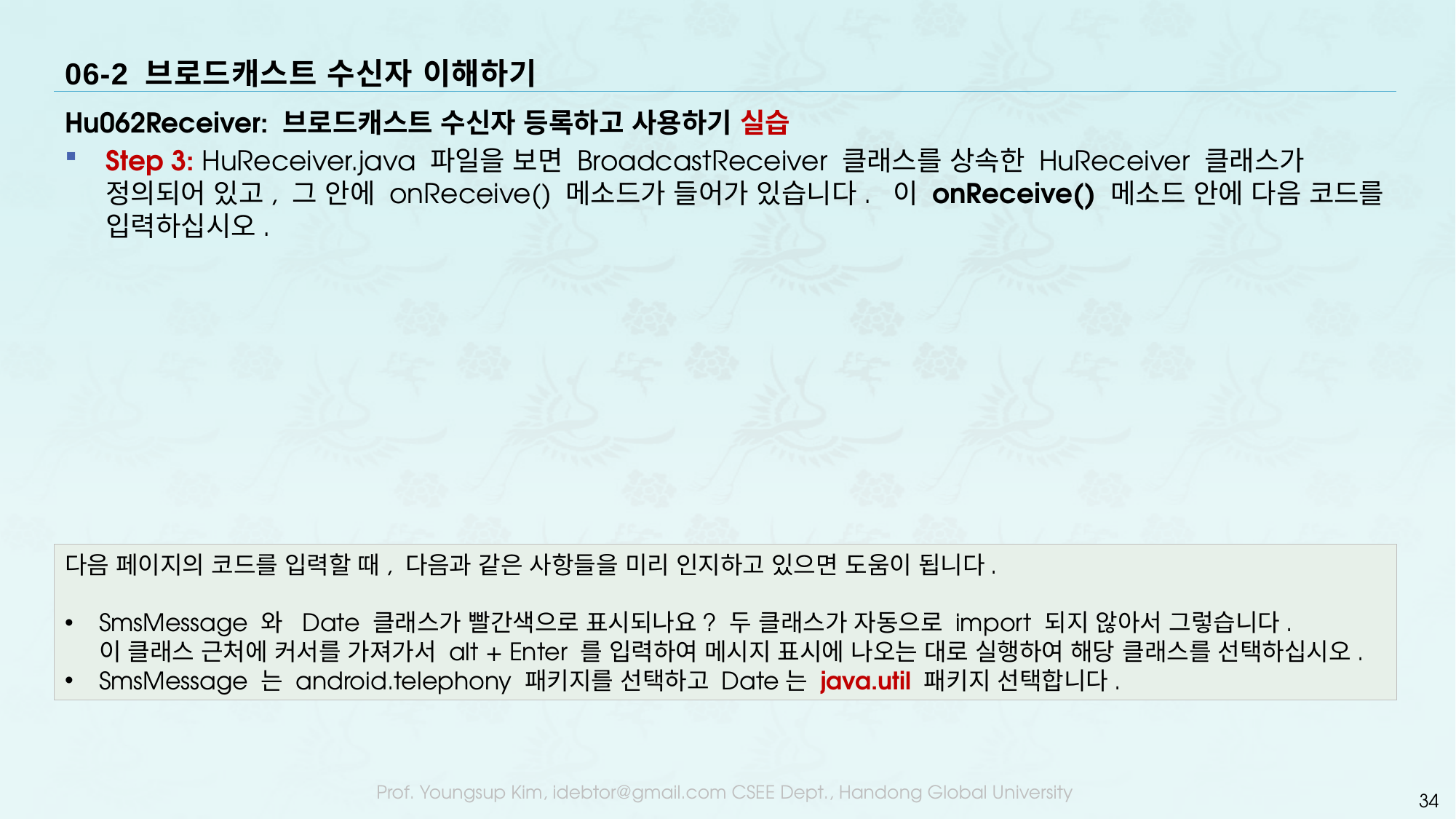

# 06-2 브로드캐스트 수신자 이해하기
Hu062Receiver: 브로드캐스트 수신자 등록하고 사용하기 실습
Step 3: HuReceiver.java 파일을 보면 BroadcastReceiver 클래스를 상속한 HuReceiver 클래스가 정의되어 있고, 그 안에 onReceive() 메소드가 들어가 있습니다.  이 onReceive() 메소드 안에 다음 코드를 입력하십시오.
다음 페이지의 코드를 입력할 때, 다음과 같은 사항들을 미리 인지하고 있으면 도움이 됩니다.

SmsMessage 와  Date 클래스가 빨간색으로 표시되나요? 두 클래스가 자동으로 import 되지 않아서 그렇습니다.
이 클래스 근처에 커서를 가져가서 alt + Enter 를 입력하여 메시지 표시에 나오는 대로 실행하여 해당 클래스를 선택하십시오.
SmsMessage 는 android.telephony 패키지를 선택하고 Date는 java.util 패키지 선택합니다.
34